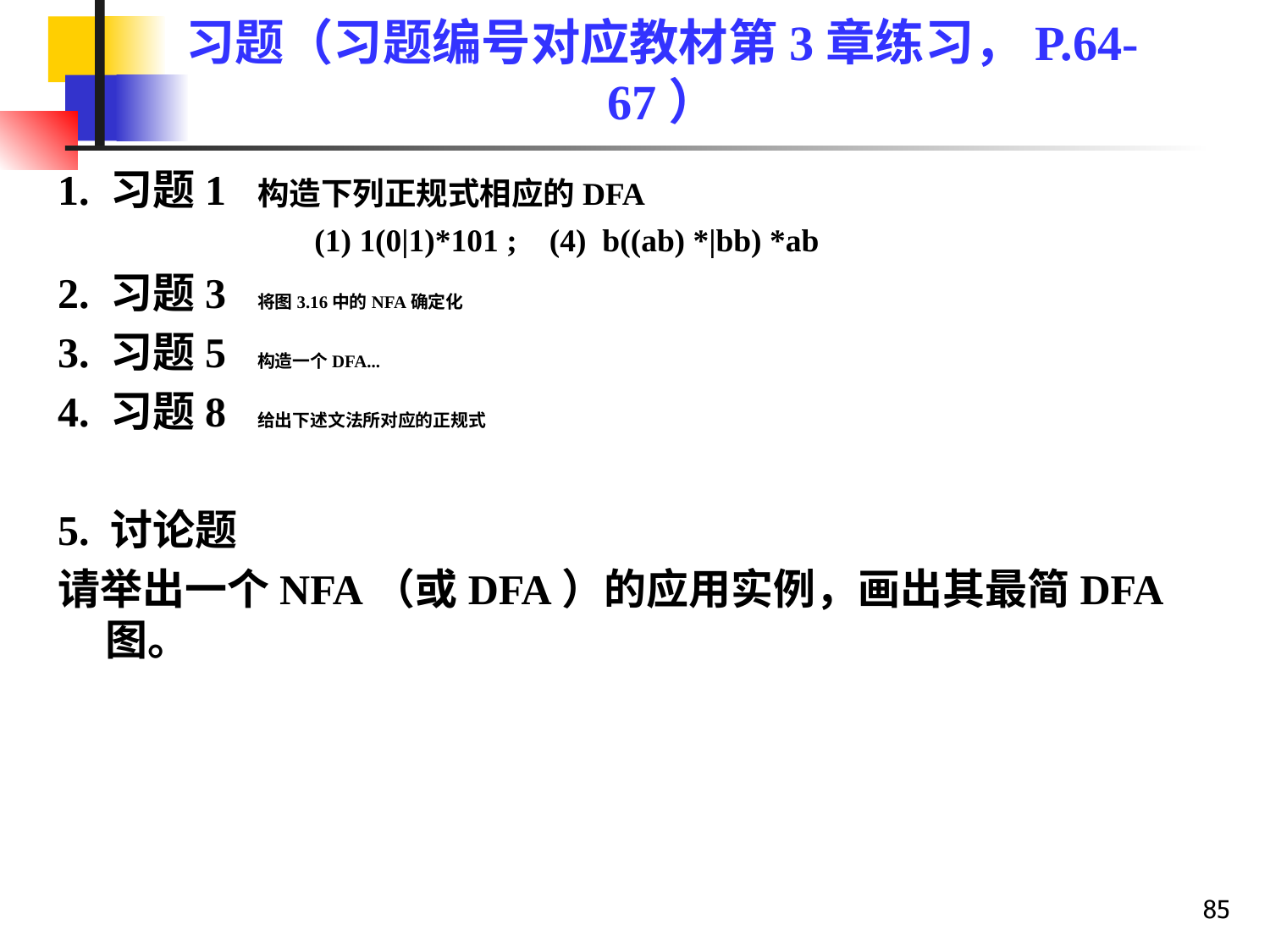

# 习题（习题编号对应教材第3章练习，P.64-67）
1. 习题1  构造下列正规式相应的DFA
                        (1) 1(0|1)*101 ;    (4)  b((ab) *|bb) *ab
2. 习题3  将图3.16中的NFA确定化
3. 习题5  构造一个DFA...
4. 习题8  给出下述文法所对应的正规式

5. 讨论题
请举出一个NFA（或DFA）的应用实例，画出其最简DFA图。
85